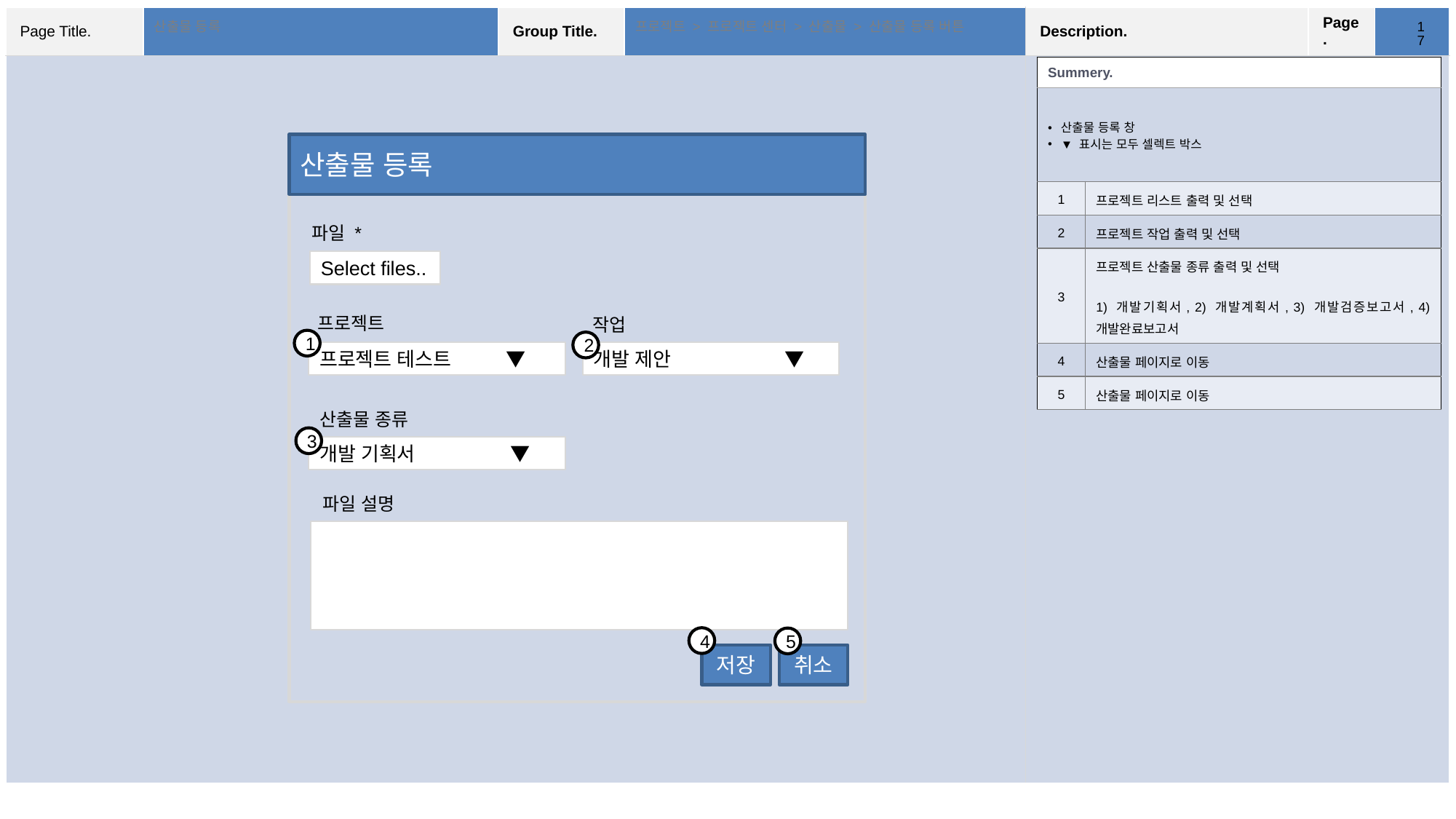

17
산출물 등록
프로젝트 > 프로젝트 센터 > 산출물 > 산출물 등록 버튼
| Summery. |  |
| --- | --- |
| 산출물 등록 창 ▼ 표시는 모두 셀렉트 박스 |  |
| 1 | 프로젝트 리스트 출력 및 선택 |
| 2 | 프로젝트 작업 출력 및 선택 |
| 3 | 프로젝트 산출물 종류 출력 및 선택 1) 개발기획서, 2) 개발계획서, 3) 개발검증보고서, 4) 개발완료보고서 |
| 4 | 산출물 페이지로 이동 |
| 5 | 산출물 페이지로 이동 |

산출물 등록
파일 *
Select files..
프로젝트
작업
1
2
프로젝트 테스트          ▼
개발 제안	               ▼
산출물 종류
3
개발 기획서	               ▼
파일 설명

4
5
저장
취소